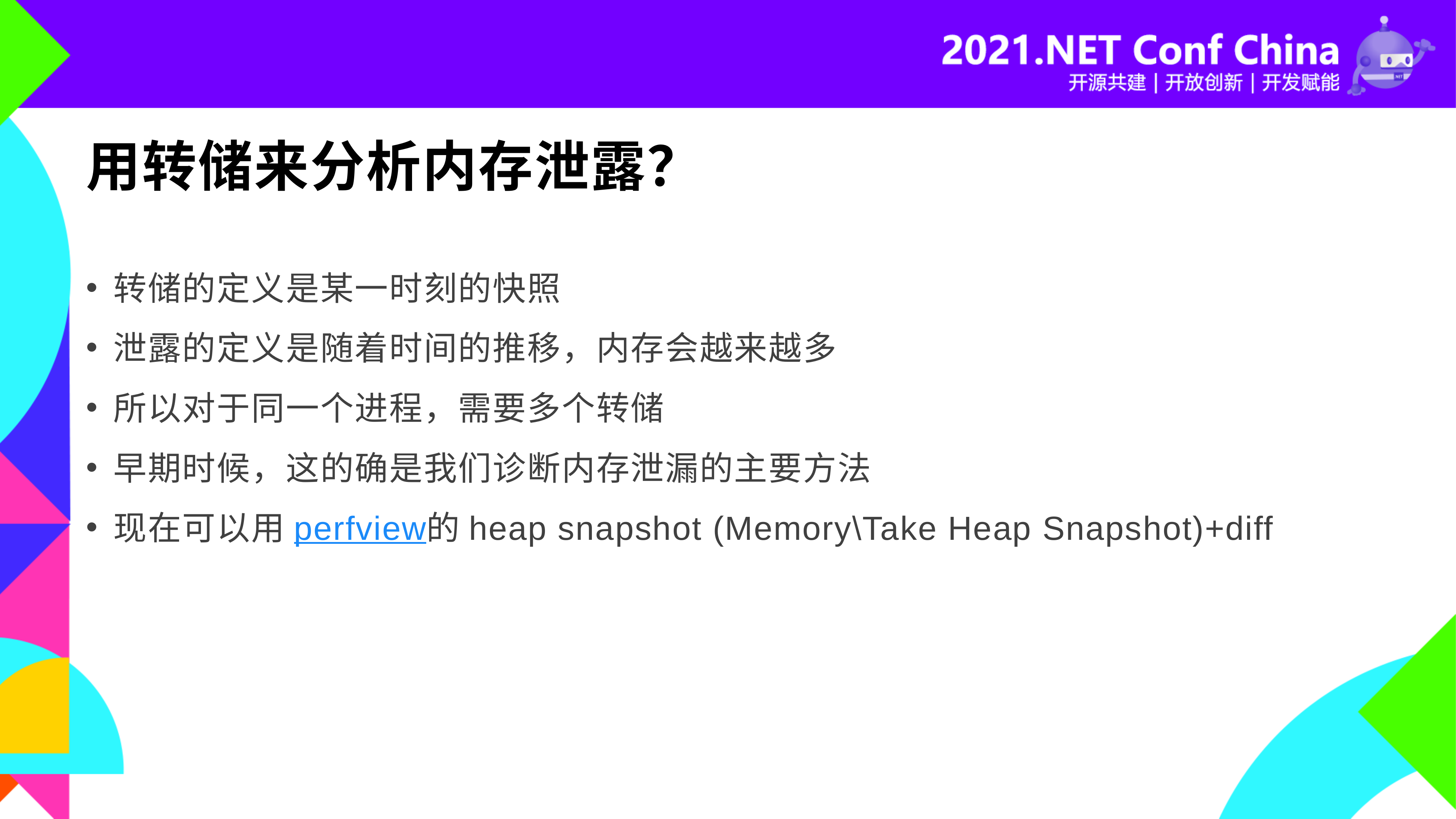

# 用转储来分析内存泄露？
转储的定义是某一时刻的快照
泄露的定义是随着时间的推移，内存会越来越多
所以对于同一个进程，需要多个转储
早期时候，这的确是我们诊断内存泄漏的主要方法
现在可以用perfview的heap snapshot (Memory\Take Heap Snapshot)+diff